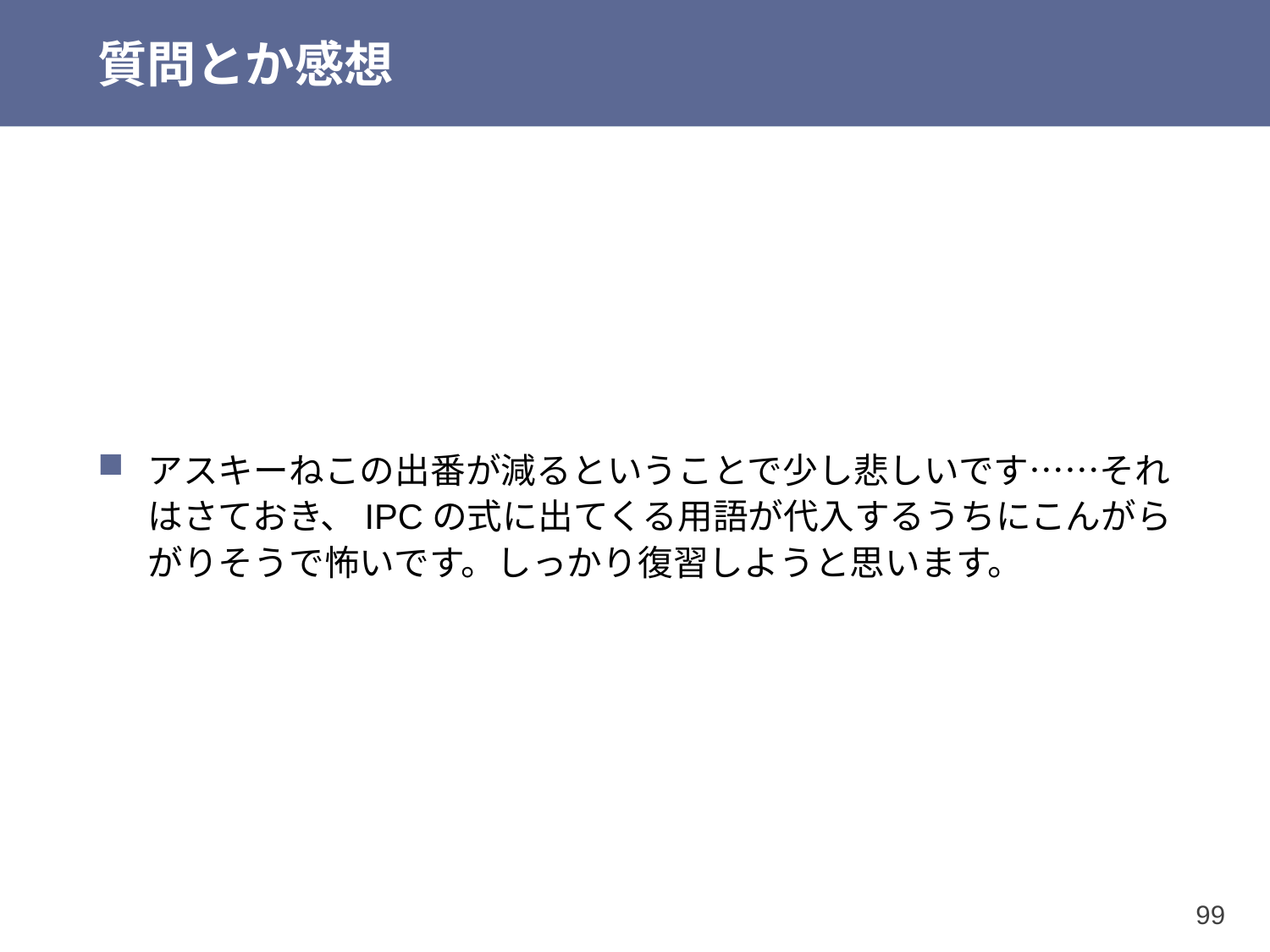

# 質問とか感想
アスキーねこの出番が減るということで少し悲しいです……それはさておき、IPCの式に出てくる用語が代入するうちにこんがらがりそうで怖いです。しっかり復習しようと思います。